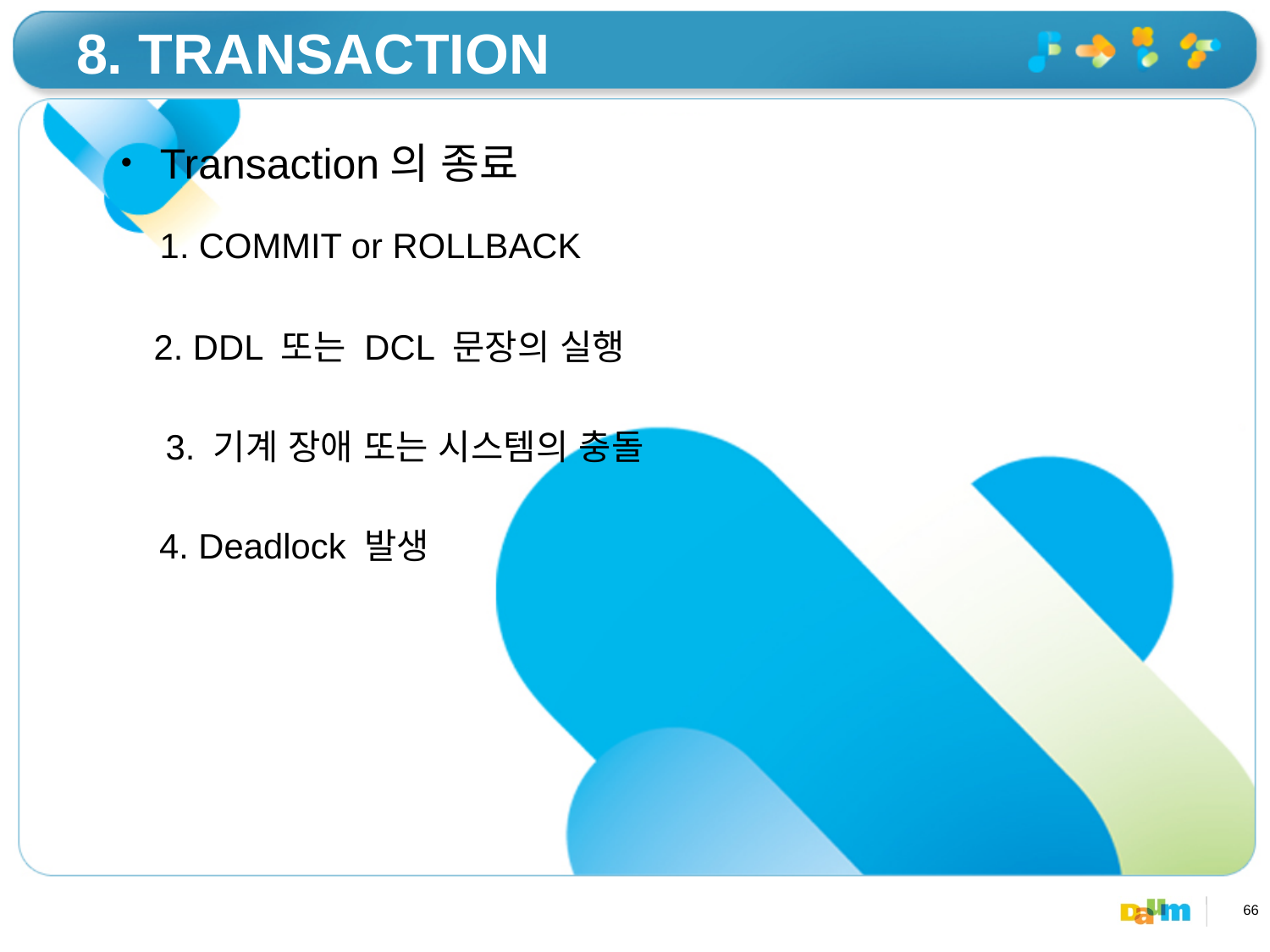

# 8. TRANSACTION
 Transaction의 종료
1. COMMIT or ROLLBACK
2. DDL 또는 DCL 문장의 실행
3. 기계 장애 또는 시스템의 충돌
4. Deadlock 발생